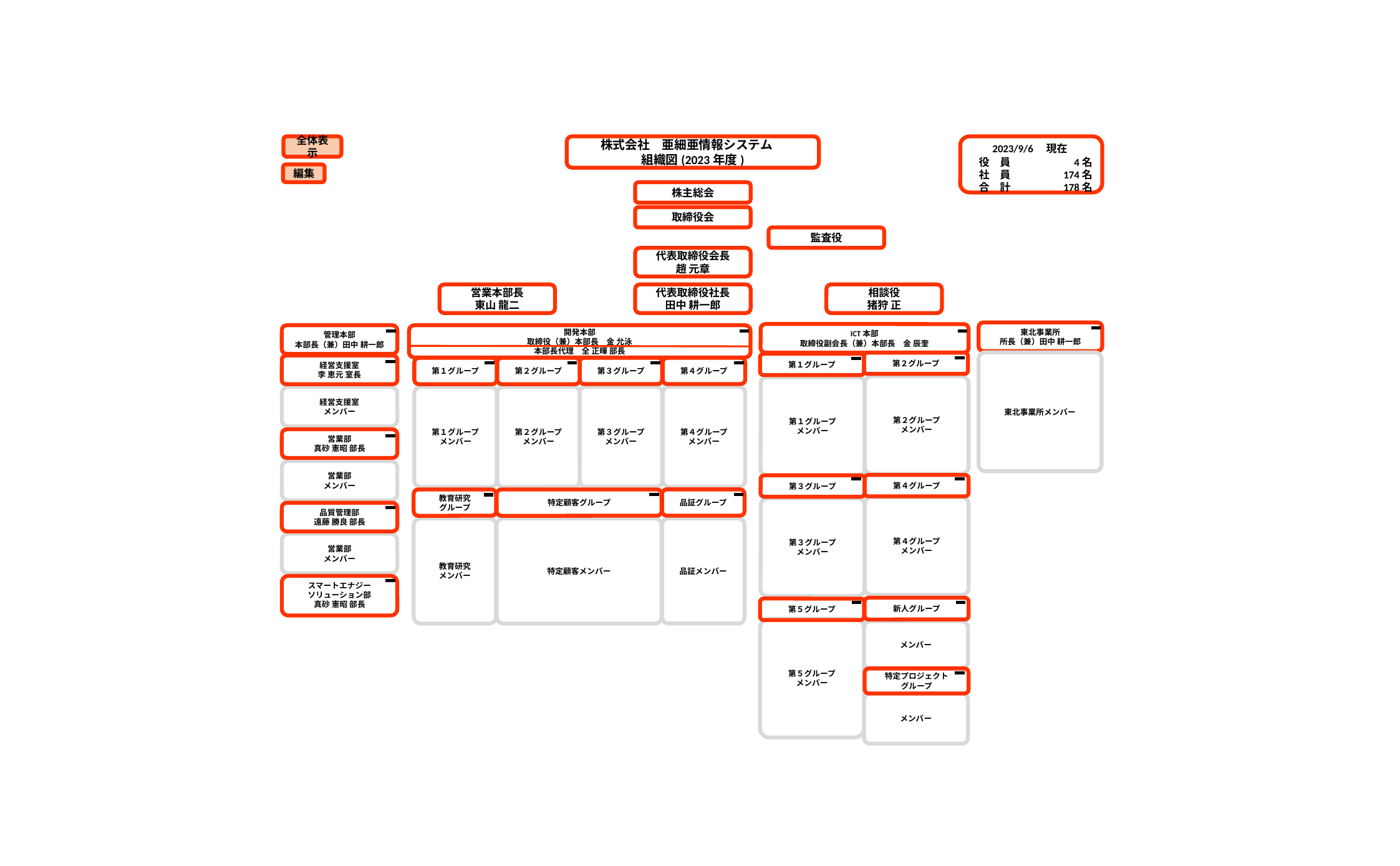

全体表示

株式会社　亜細亜情報システム
組織図(2023年度)
2023/9/6　現在
役　員
社　員
合　計
4名
174名
178名
編集
株主総会
取締役会
監査役
代表取締役会長
趙 元章
営業本部長
東山 龍二
相談役
猪狩 正
代表取締役社長
田中 耕一郎
東北事業所
所長（兼）田中 耕一郎

ICT本部
取締役副会長（兼）本部長　金 辰奎
開発本部
取締役（兼）本部長　金 允泳
本部長代理　全 正暉 部長
管理本部
本部長（兼）田中 耕一郎

東北事業所メンバー
第２グループ
第１グループ

経営支援室
李 恵元 室長

第３グループ
第４グループ
第１グループ
第２グループ

第２グループ
メンバー
第１グループ
メンバー
第３グループ
メンバー
第４グループ
メンバー
第１グループ
メンバー
第２グループ
メンバー
経営支援室
メンバー
営業部
真砂 憲昭 部長

営業部
メンバー

第４グループ
第３グループ
品証グループ
教育研究
グループ
特定顧客グループ

第４グループ
メンバー
第３グループ
メンバー
品質管理部
遠藤 勝良 部長

品証メンバー
教育研究
メンバー
特定顧客メンバー
営業部
メンバー
スマートエナジー
ソリューション部
真砂 憲昭 部長

新人グループ

第５グループ
第５グループ
メンバー
メンバー
特定プロジェクト
グループ

メンバー